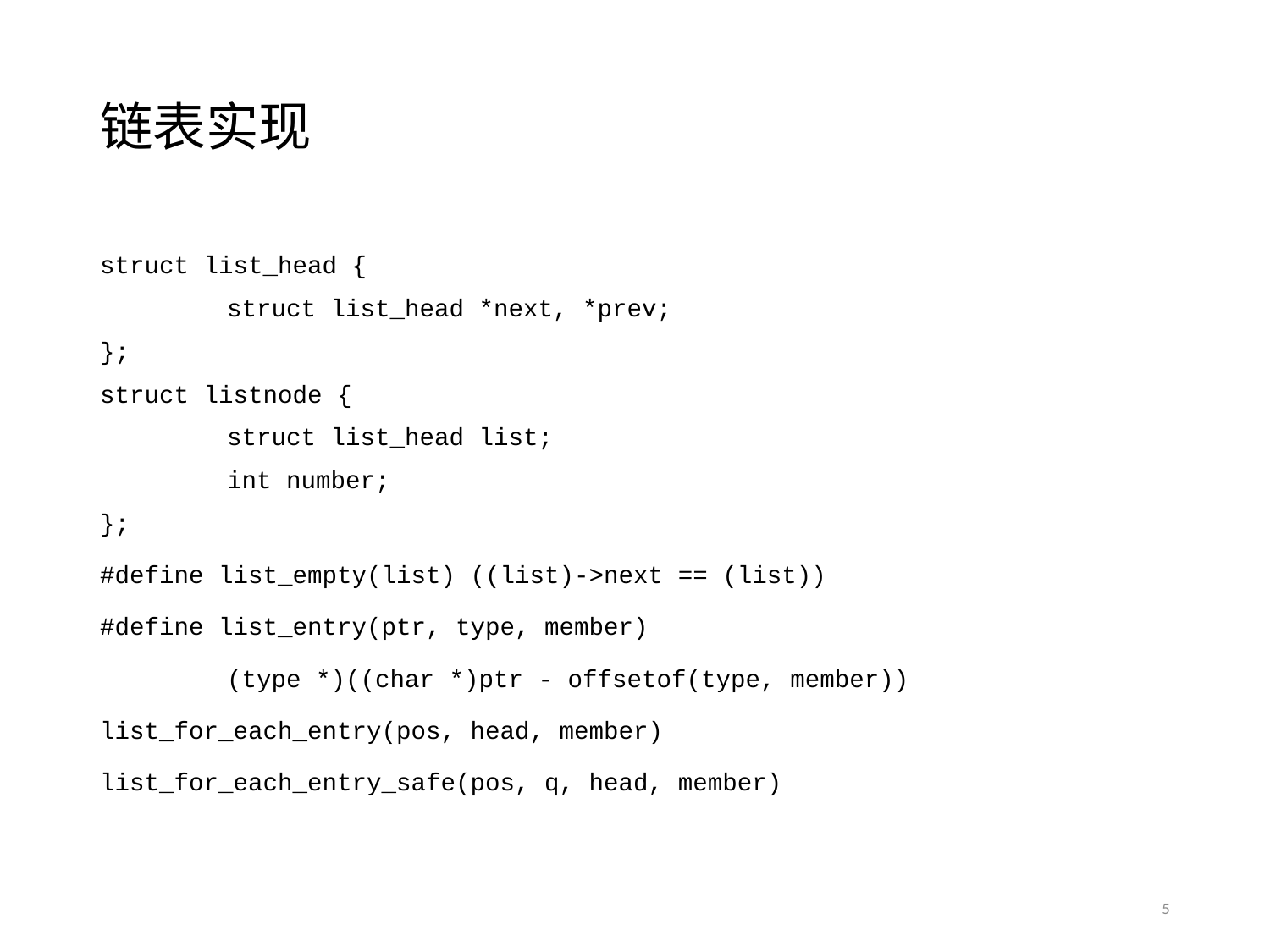

# 链表实现
struct list_head {
	struct list_head *next, *prev;
};
struct listnode {
	struct list_head list;
	int number;
};
#define list_empty(list) ((list)->next == (list))
#define list_entry(ptr, type, member)
	(type *)((char *)ptr - offsetof(type, member))
list_for_each_entry(pos, head, member)
list_for_each_entry_safe(pos, q, head, member)
5